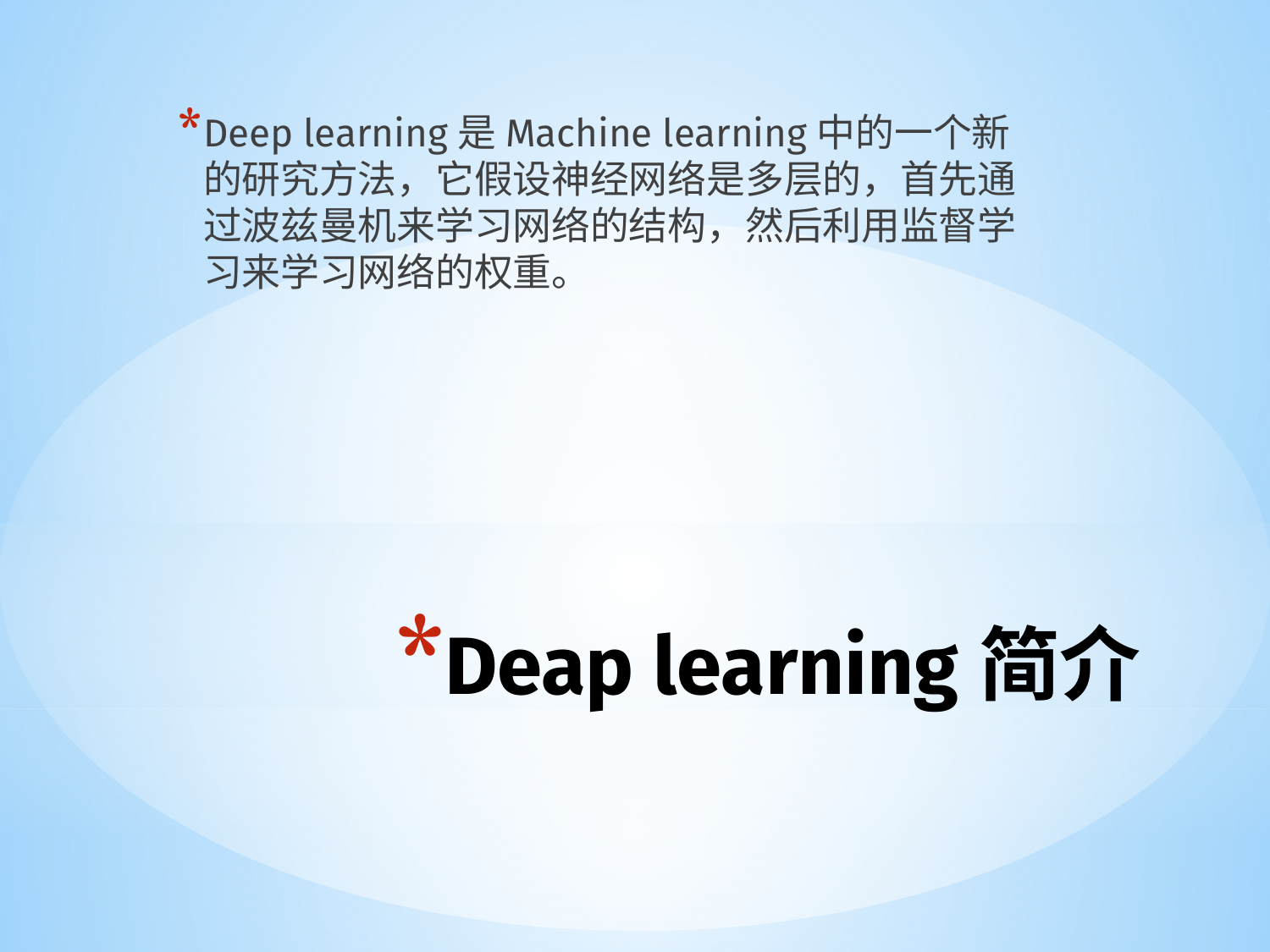

Deep learning是Machine learning中的一个新的研究方法，它假设神经网络是多层的，首先通过波兹曼机来学习网络的结构，然后利用监督学习来学习网络的权重。
# Deap learning简介